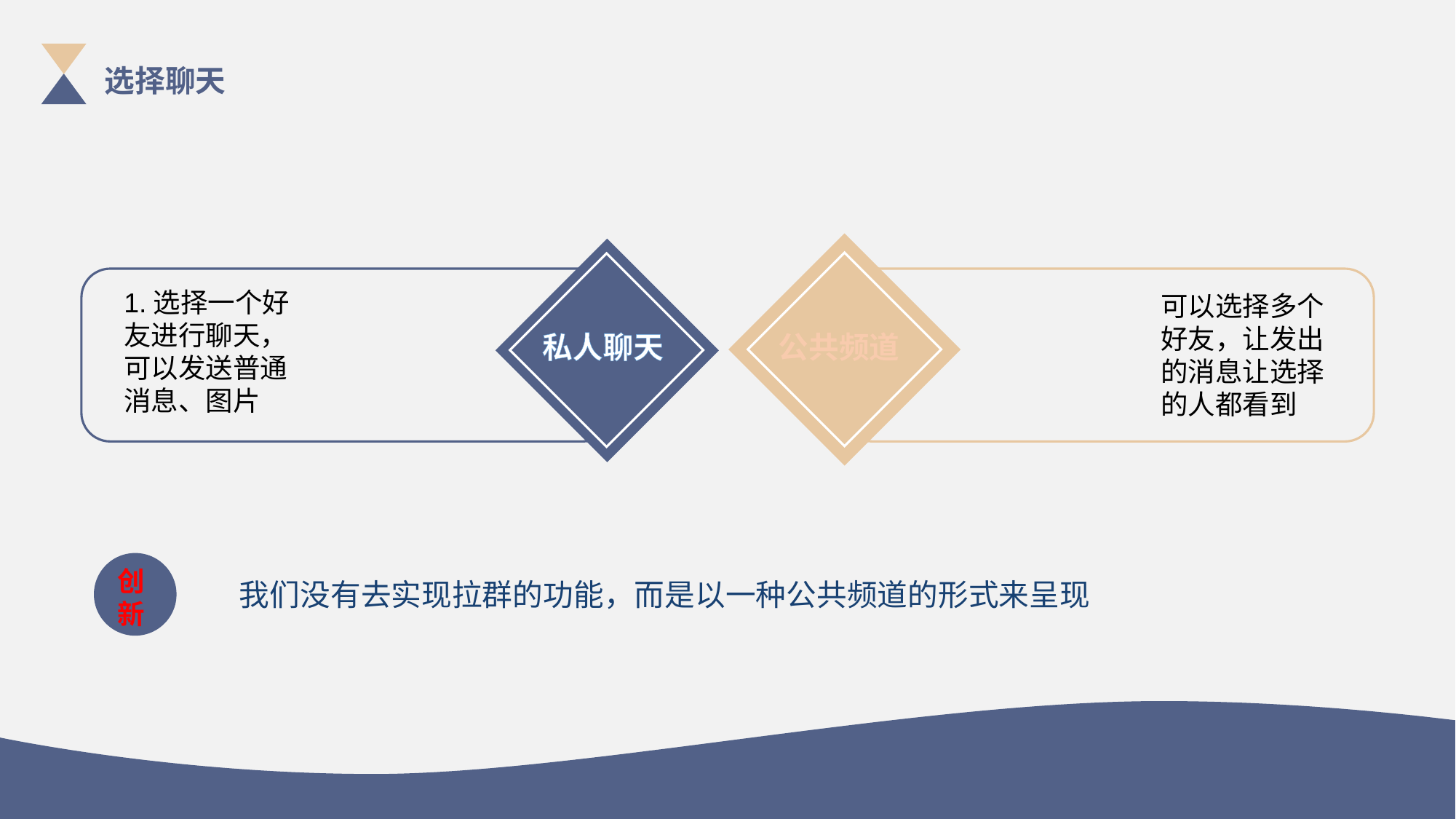

选择聊天

1.选择一个好友进行聊天，可以发送普通消息、图片
可以选择多个好友，让发出的消息让选择的人都看到
私人聊天
公共频道

创新
我们没有去实现拉群的功能，而是以一种公共频道的形式来呈现